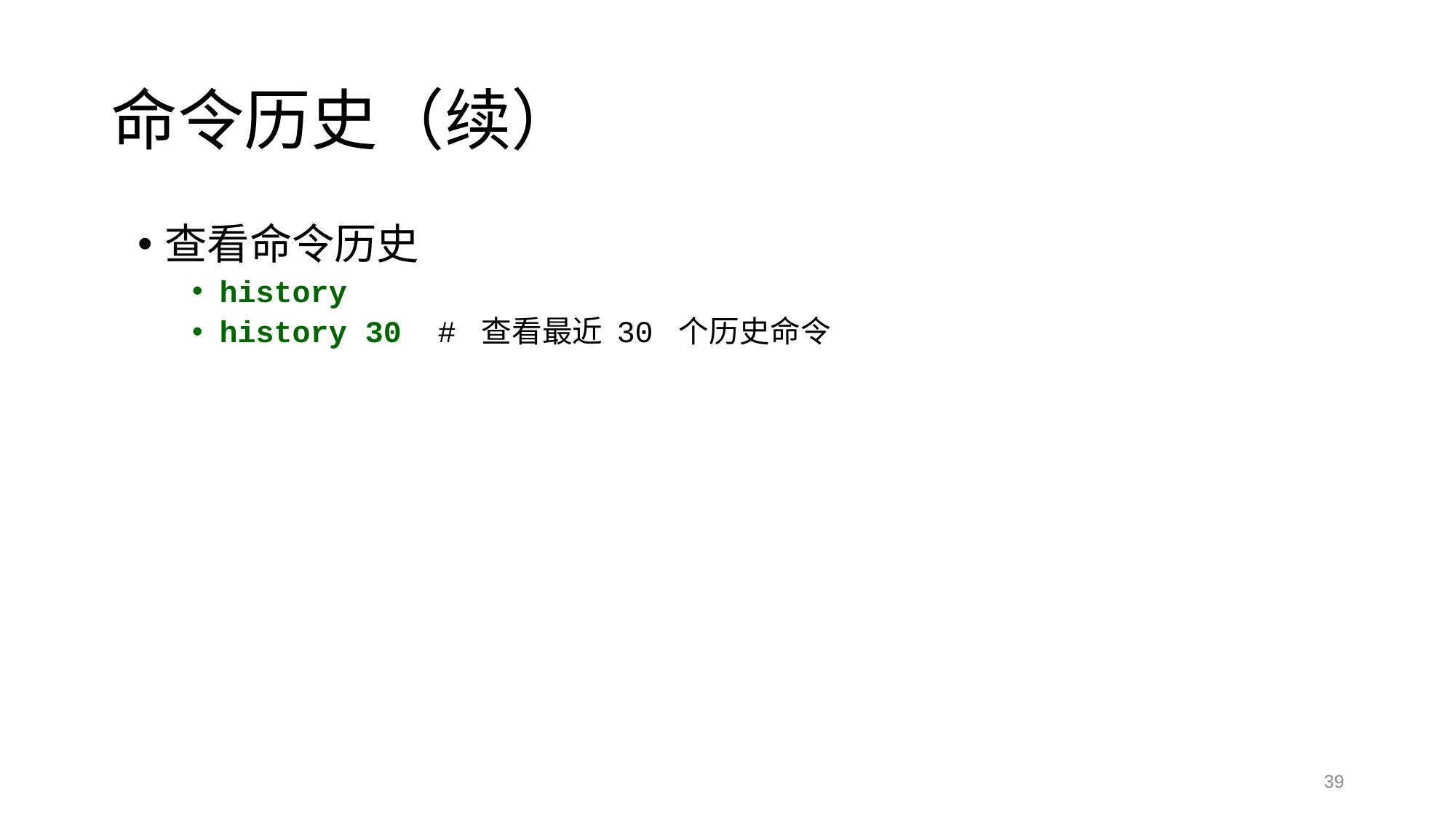

# 命令历史（续）
查看命令历史
history
history 30  # 查看最近 30 个历史命令

39